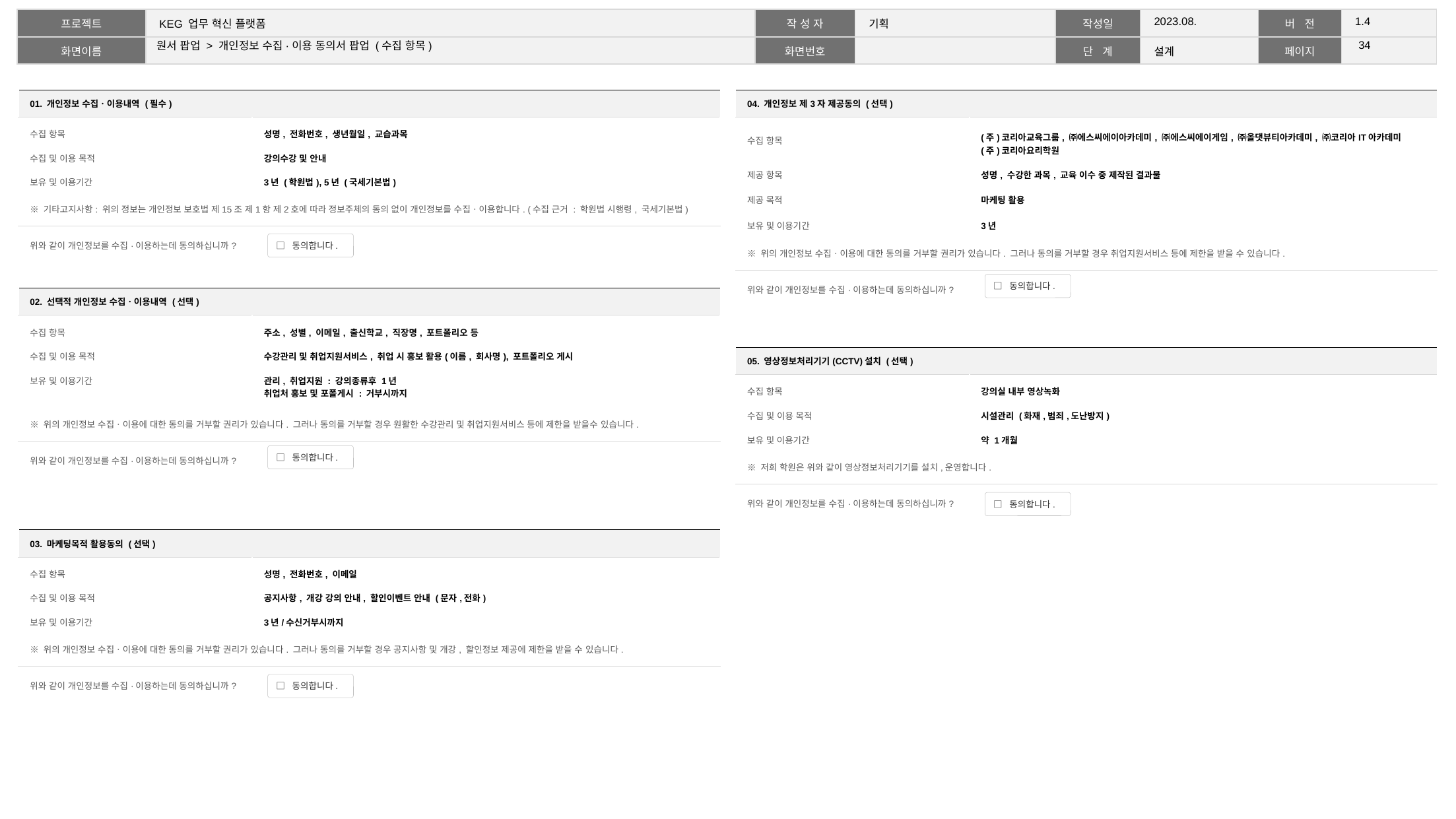

34

# 원서 팝업 > 개인정보 수집·이용 동의서 팝업 (수집 항목)
| 01. 개인정보 수집ㆍ이용내역 (필수) |  |
| --- | --- |
| 수집 항목 | 성명, 전화번호, 생년월일, 교습과목 |
| 수집 및 이용 목적 | 강의수강 및 안내 |
| 보유 및 이용기간 | 3년 (학원법), 5년 (국세기본법) |
| ※ 기타고지사항: 위의 정보는 개인정보 보호법 제15조 제1항 제2호에 따라 정보주체의 동의 없이 개인정보를 수집ㆍ이용합니다. (수집 근거 : 학원법 시행령, 국세기본법) |  |
| 위와 같이 개인정보를 수집·이용하는데 동의하십니까? |  |
| 04. 개인정보 제3자 제공동의 (선택) |  |
| --- | --- |
| 수집 항목 | (주)코리아교육그룹, ㈜에스씨에이아카데미, ㈜에스씨에이게임, ㈜올댓뷰티아카데미, ㈜코리아IT아카데미 (주)코리아요리학원 |
| 제공 항목 | 성명, 수강한 과목, 교육 이수 중 제작된 결과물 |
| 제공 목적 | 마케팅 활용 |
| 보유 및 이용기간 | 3년 |
| ※ 위의 개인정보 수집ㆍ이용에 대한 동의를 거부할 권리가 있습니다. 그러나 동의를 거부할 경우 취업지원서비스 등에 제한을 받을 수 있습니다. |  |
| 위와 같이 개인정보를 수집·이용하는데 동의하십니까? |  |
□  동의합니다.
□  동의합니다.
| 02. 선택적 개인정보 수집ㆍ이용내역 (선택) |  |
| --- | --- |
| 수집 항목 | 주소, 성별, 이메일, 출신학교, 직장명, 포트폴리오 등 |
| 수집 및 이용 목적 | 수강관리 및 취업지원서비스, 취업 시 홍보 활용(이름, 회사명), 포트폴리오 게시 |
| 보유 및 이용기간 | 관리, 취업지원 : 강의종류후 1년 취업처 홍보 및 포폴게시 : 거부시까지 |
| ※ 위의 개인정보 수집ㆍ이용에 대한 동의를 거부할 권리가 있습니다. 그러나 동의를 거부할 경우 원활한 수강관리 및 취업지원서비스 등에 제한을 받을수 있습니다. |  |
| 위와 같이 개인정보를 수집·이용하는데 동의하십니까? |  |
| 05. 영상정보처리기기(CCTV)설치 (선택) |  |
| --- | --- |
| 수집 항목 | 강의실 내부 영상녹화 |
| 수집 및 이용 목적 | 시설관리 (화재,범죄,도난방지) |
| 보유 및 이용기간 | 약 1개월 |
| ※ 저희 학원은 위와 같이 영상정보처리기기를 설치,운영합니다. |  |
| 위와 같이 개인정보를 수집·이용하는데 동의하십니까? |  |
□  동의합니다.
□  동의합니다.
| 03. 마케팅목적 활용동의 (선택) |  |
| --- | --- |
| 수집 항목 | 성명, 전화번호, 이메일 |
| 수집 및 이용 목적 | 공지사항, 개강 강의 안내, 할인이벤트 안내 (문자,전화) |
| 보유 및 이용기간 | 3년/수신거부시까지 |
| ※ 위의 개인정보 수집ㆍ이용에 대한 동의를 거부할 권리가 있습니다. 그러나 동의를 거부할 경우 공지사항 및 개강, 할인정보 제공에 제한을 받을 수 있습니다. |  |
| 위와 같이 개인정보를 수집·이용하는데 동의하십니까? |  |
□  동의합니다.